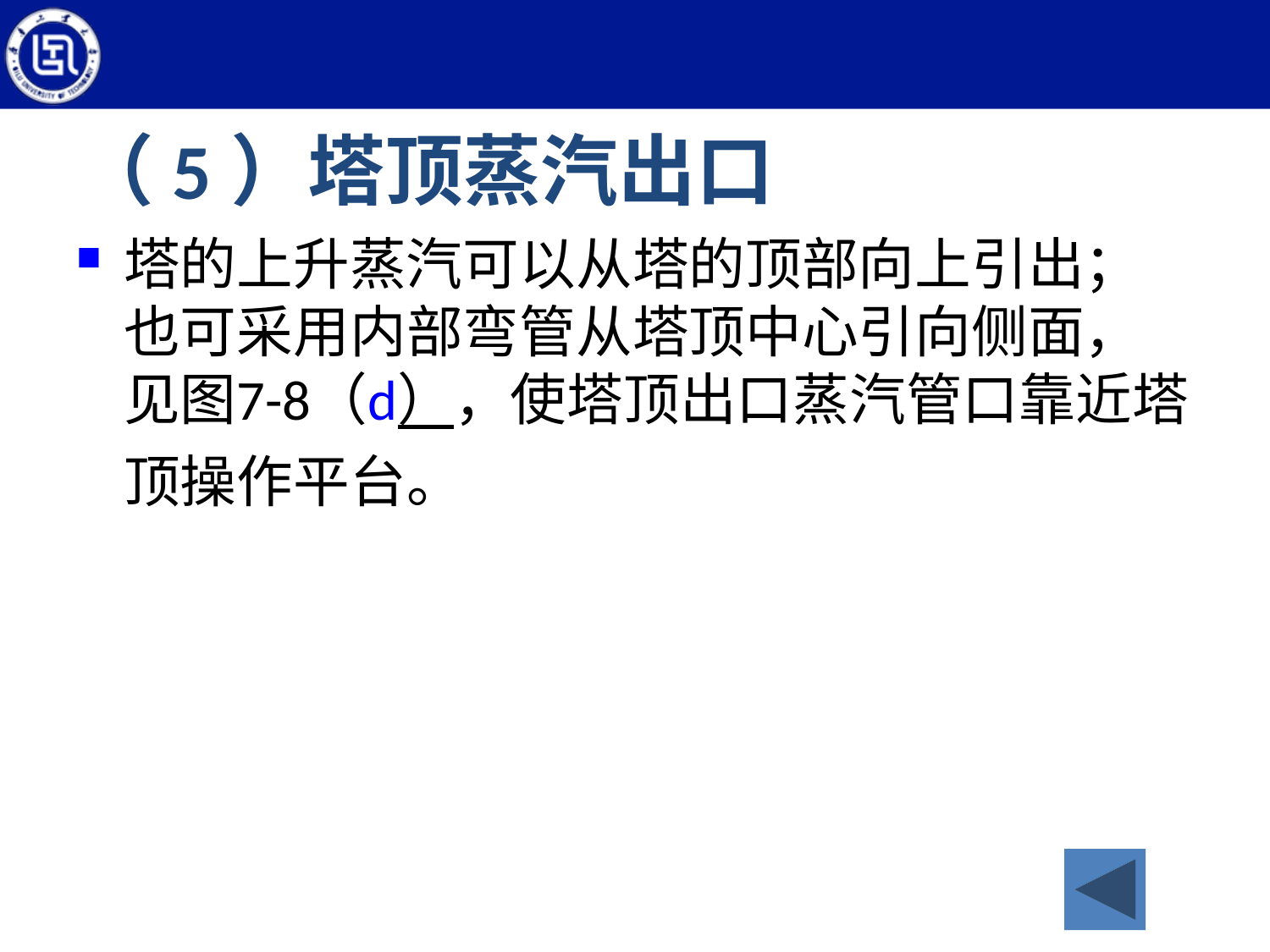

# （5）塔顶蒸汽出口
塔的上升蒸汽可以从塔的顶部向上引出；也可采用内部弯管从塔顶中心引向侧面，见图7-8（d），使塔顶出口蒸汽管口靠近塔顶操作平台。